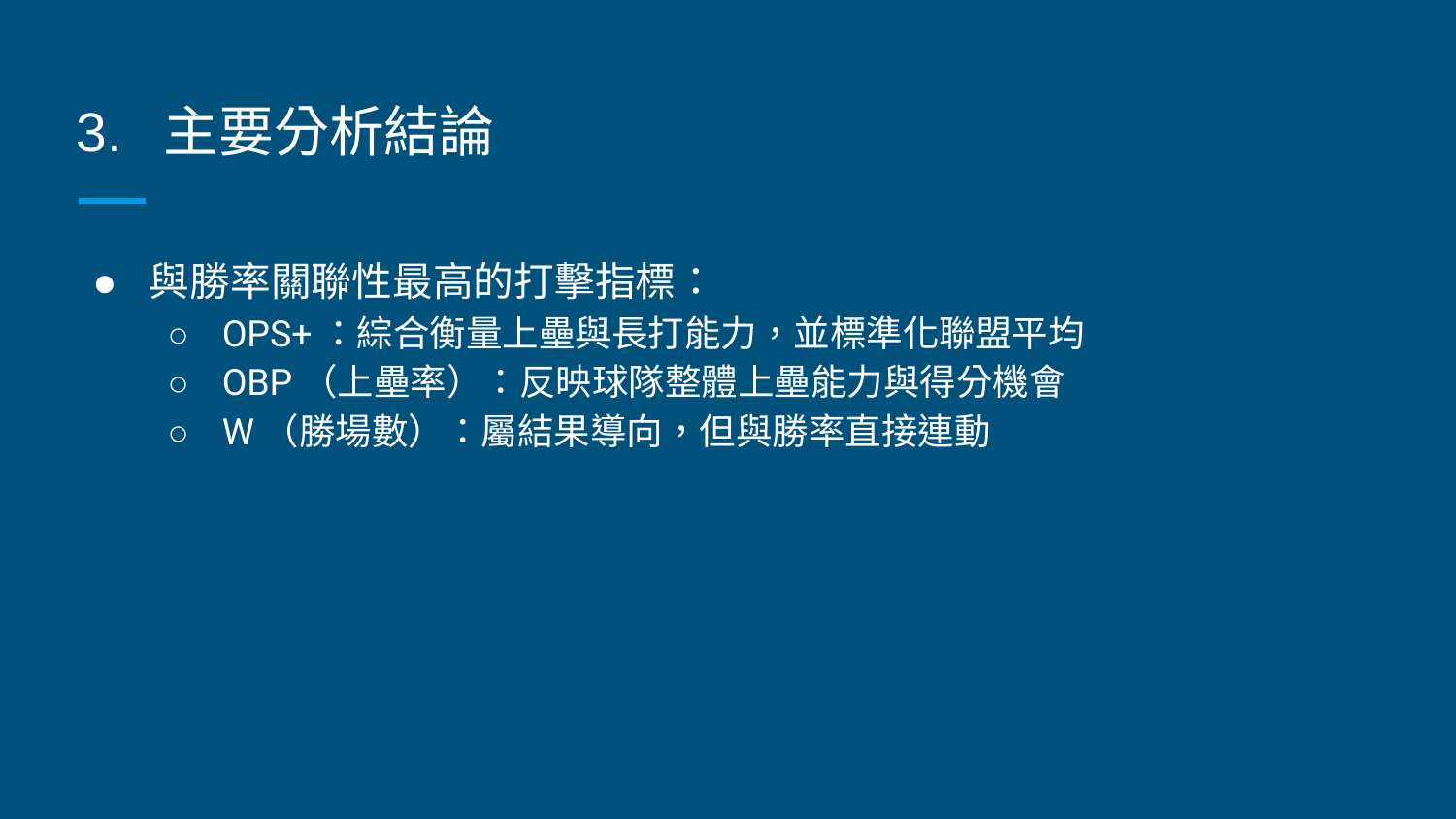

# 3.  主要分析結論
與勝率關聯性最高的打擊指標：
OPS+：綜合衡量上壘與長打能力，並標準化聯盟平均
OBP（上壘率）：反映球隊整體上壘能力與得分機會
W（勝場數）：屬結果導向，但與勝率直接連動